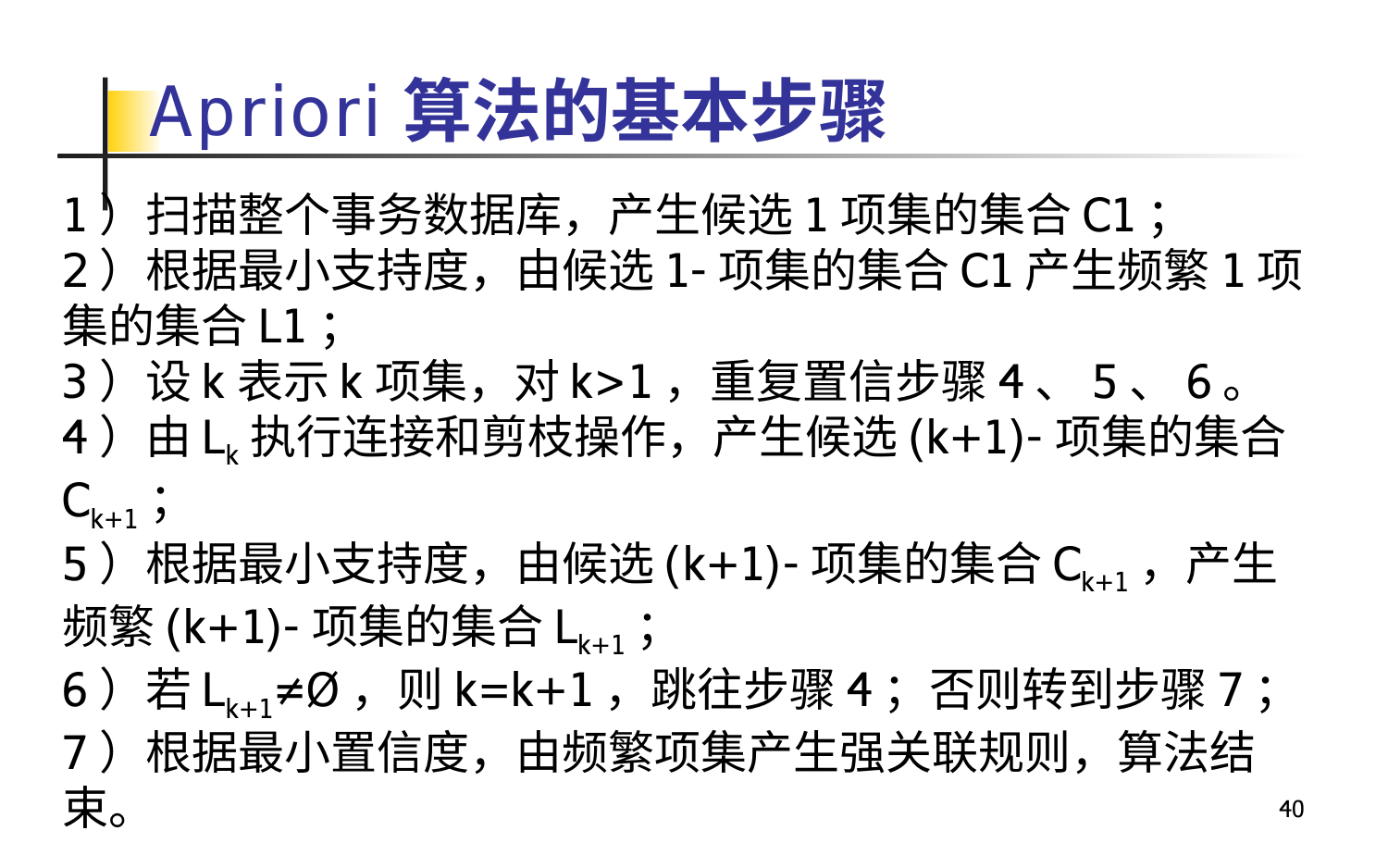

Apriori算法的基本步骤
1）扫描整个事务数据库，产生候选1项集的集合C1；
2）根据最小支持度，由候选1-项集的集合C1产生频繁1项集的集合L1；
3）设k表示k项集，对k>1，重复置信步骤4、5、6。
4）由Lk执行连接和剪枝操作，产生候选(k+1)-项集的集合Ck+1；
5）根据最小支持度，由候选(k+1)-项集的集合Ck+1，产生频繁(k+1)-项集的集合Lk+1；
6）若Lk+1≠Ø，则k=k+1，跳往步骤4；否则转到步骤7；
7）根据最小置信度，由频繁项集产生强关联规则，算法结束。
40